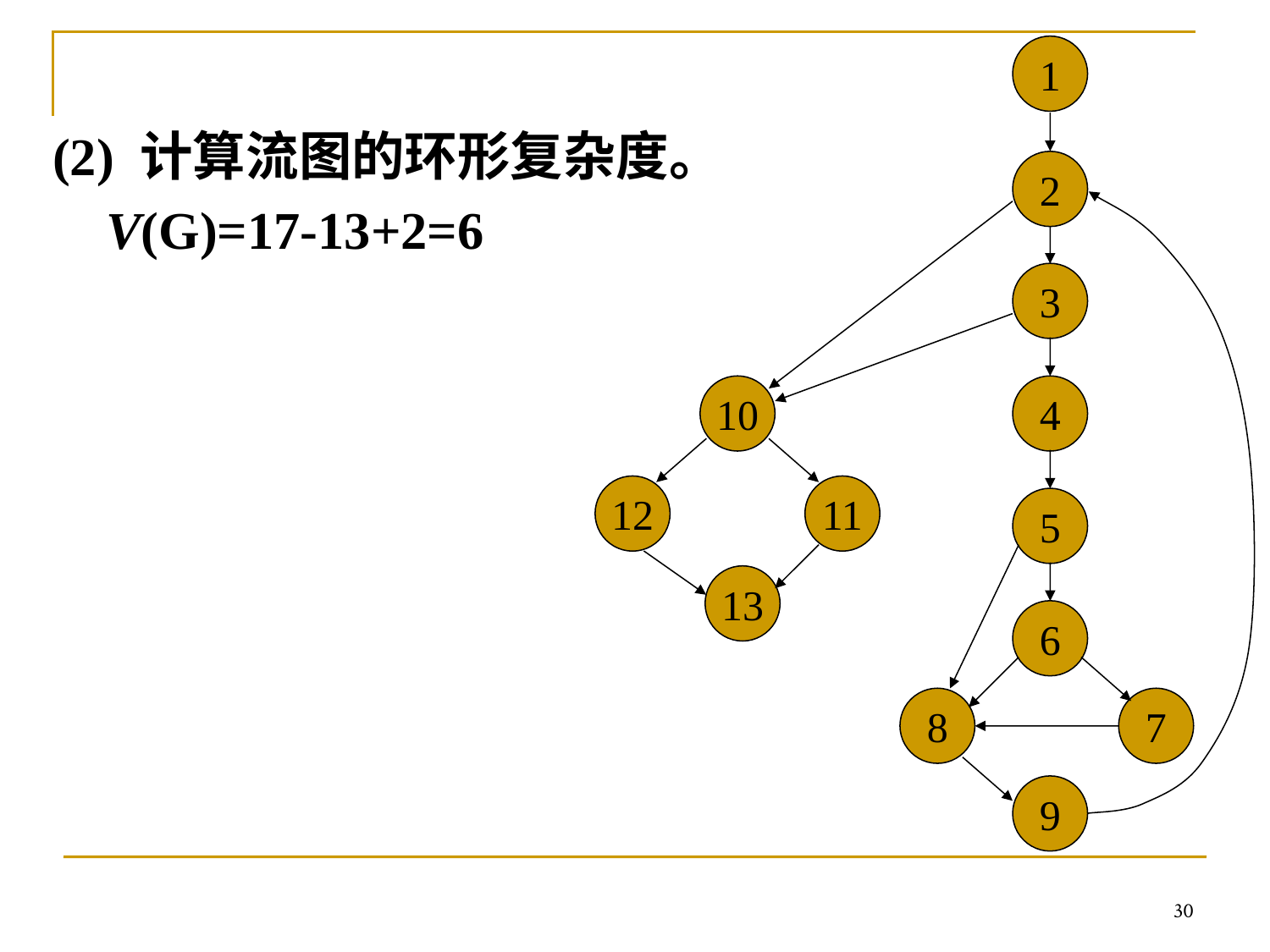

1

2

3

10
4

12
11
5

13
6

8
7

9
(2) 计算流图的环形复杂度。
    V(G)=17-13+2=6
30